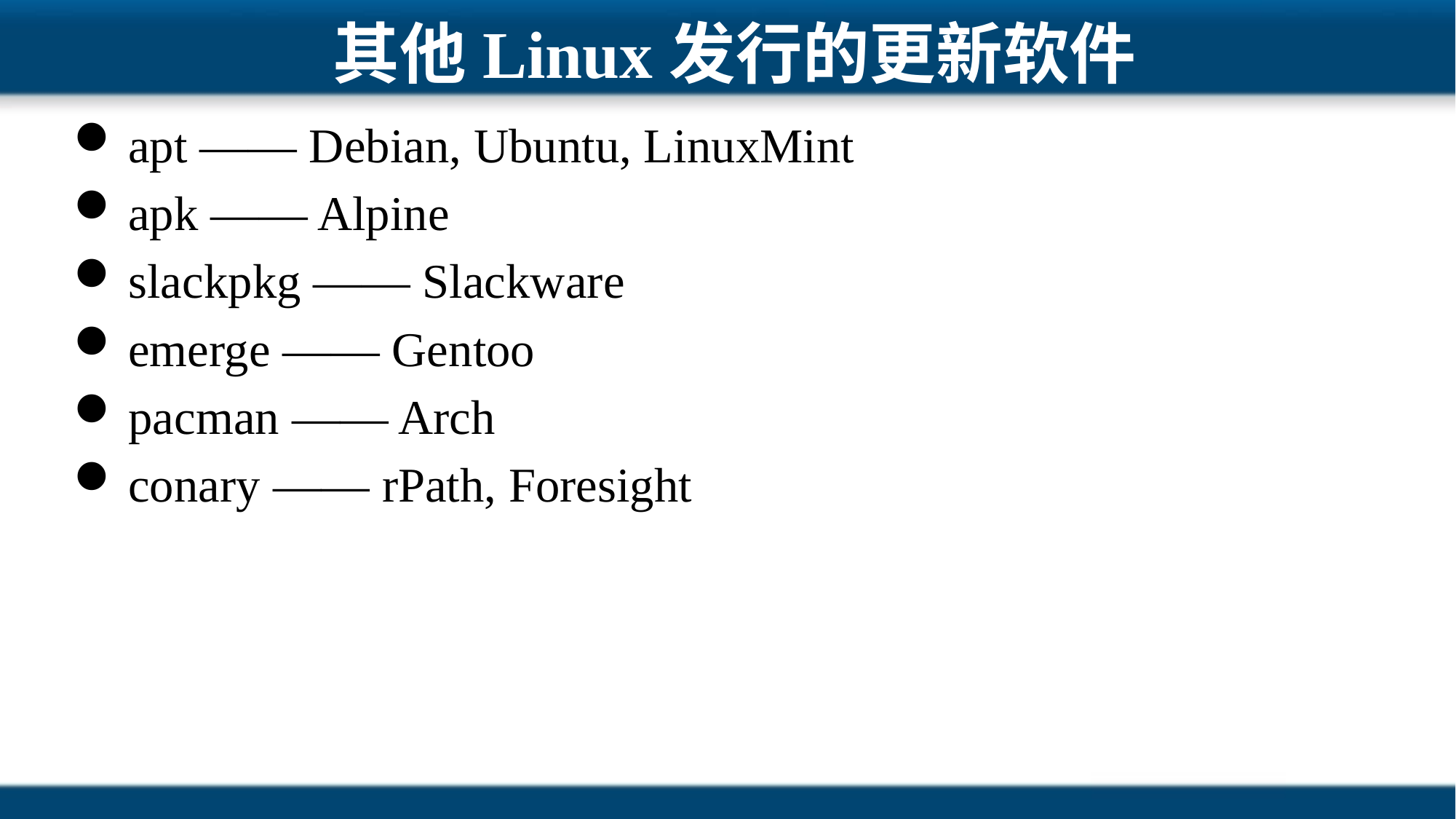

# 其他Linux发行的更新软件
apt —— Debian, Ubuntu, LinuxMint
apk —— Alpine
slackpkg —— Slackware
emerge —— Gentoo
pacman —— Arch
conary —— rPath, Foresight